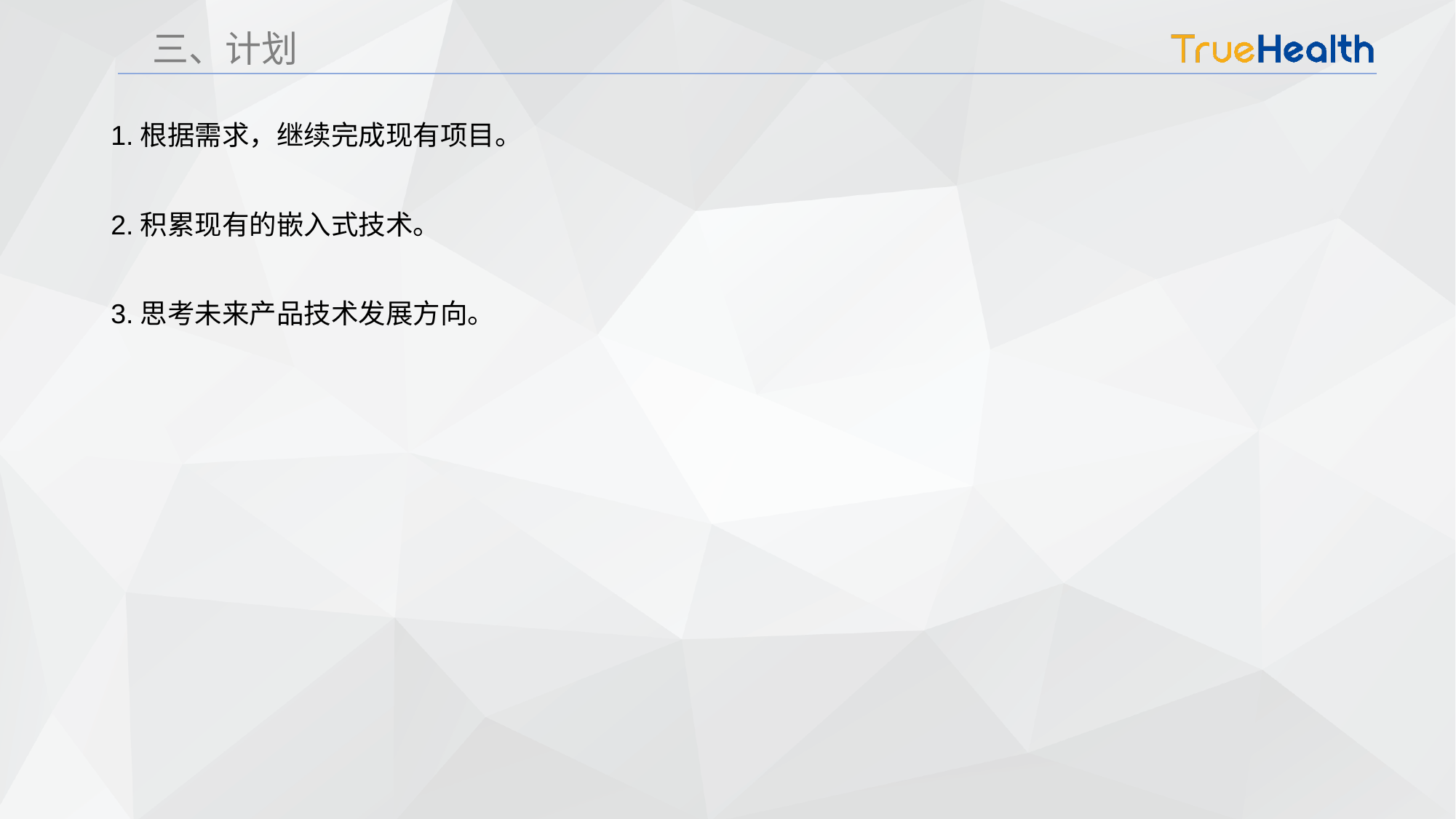

三、计划
1.根据需求，继续完成现有项目。

2.积累现有的嵌入式技术。

3.思考未来产品技术发展方向。